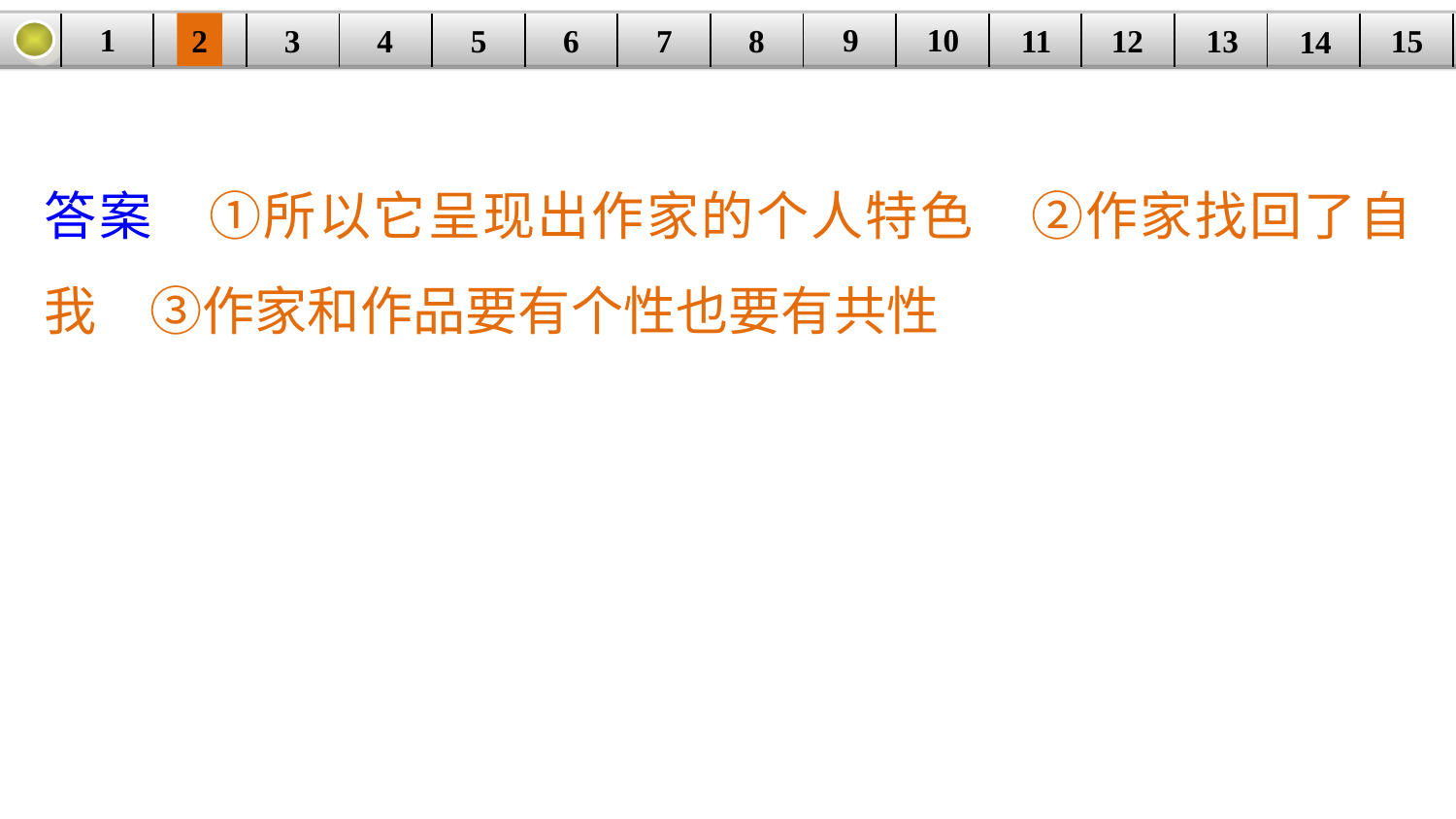

9
10
1
3
4
5
6
8
11
2
12
15
|  |  |  |  |  |  |  |  |  |  |  |  |  |  |  |
| --- | --- | --- | --- | --- | --- | --- | --- | --- | --- | --- | --- | --- | --- | --- |
7
13
14

答案　①所以它呈现出作家的个人特色　②作家找回了自我　③作家和作品要有个性也要有共性